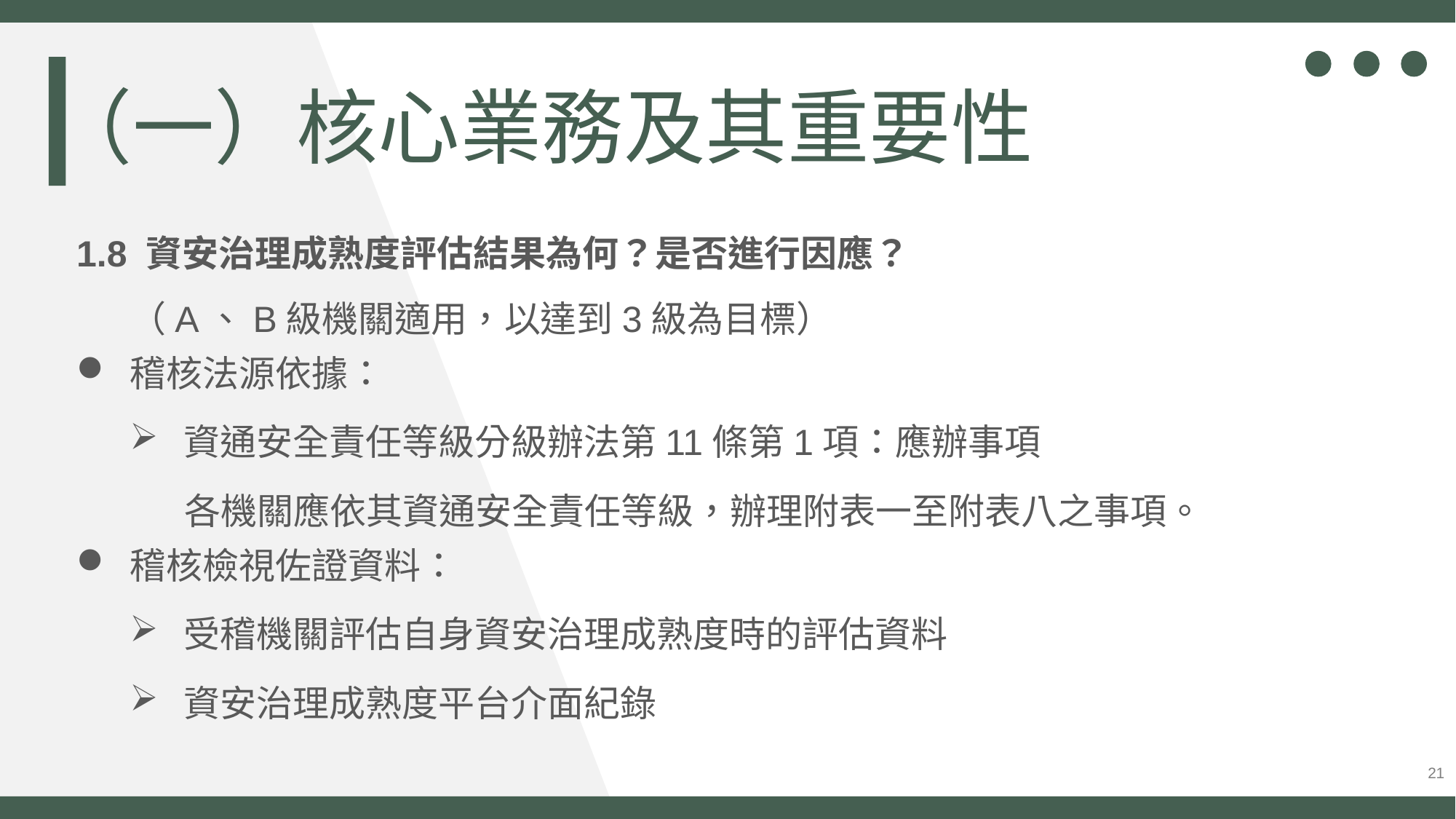

（一）核心業務及其重要性
1.8 資安治理成熟度評估結果為何？是否進行因應？
（A、B級機關適用，以達到3級為目標）
稽核法源依據：
資通安全責任等級分級辦法第11條第1項：應辦事項
各機關應依其資通安全責任等級，辦理附表一至附表八之事項。
稽核檢視佐證資料：
受稽機關評估自身資安治理成熟度時的評估資料
資安治理成熟度平台介面紀錄
21